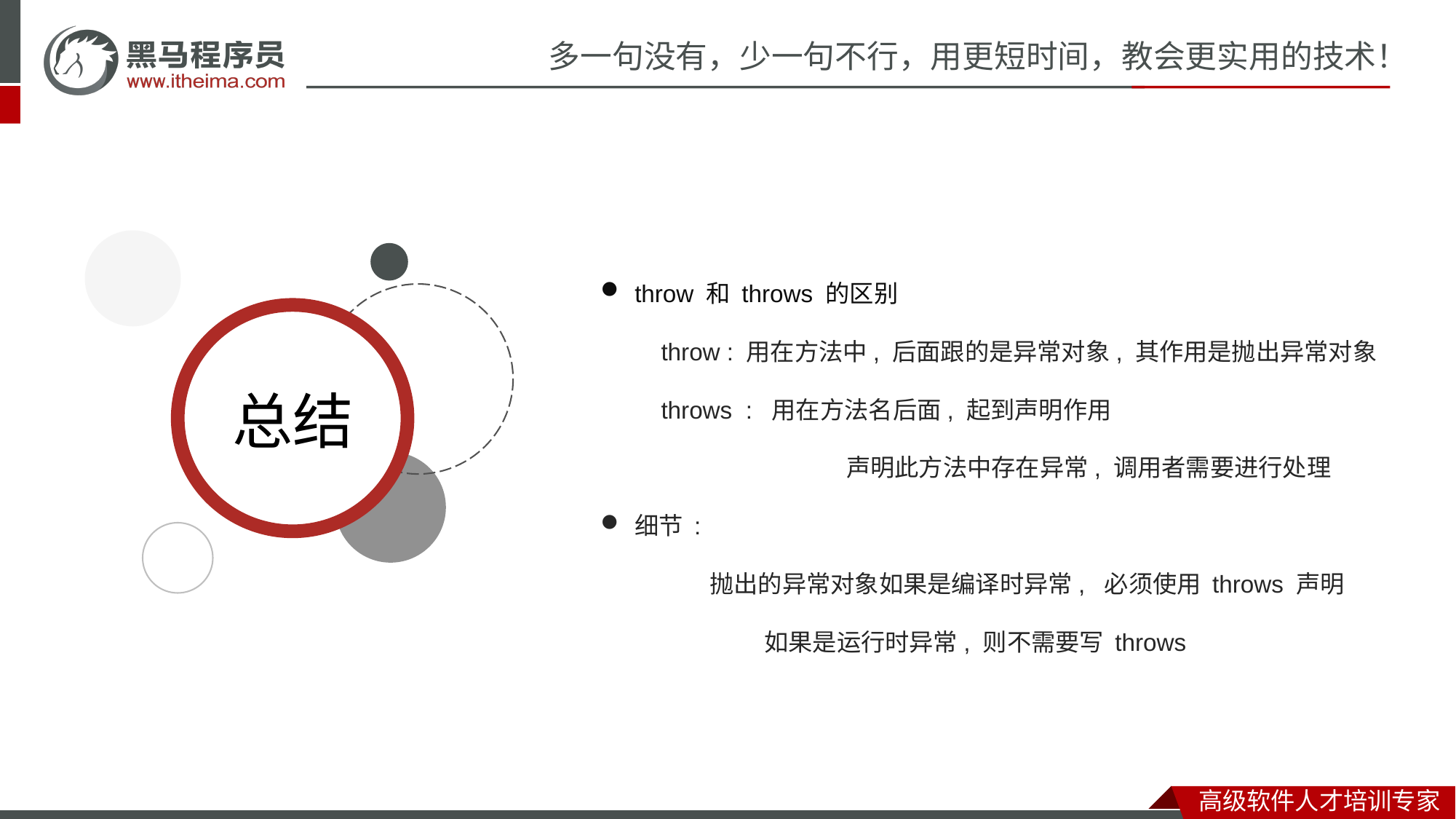

throw 和 throws 的区别
         throw : 用在方法中, 后面跟的是异常对象, 其作用是抛出异常对象
         throws  :  用在方法名后面, 起到声明作用
                                            声明此方法中存在异常, 调用者需要进行处理
细节 :
抛出的异常对象如果是编译时异常,  必须使用 throws 声明
	如果是运行时异常, 则不需要写 throws